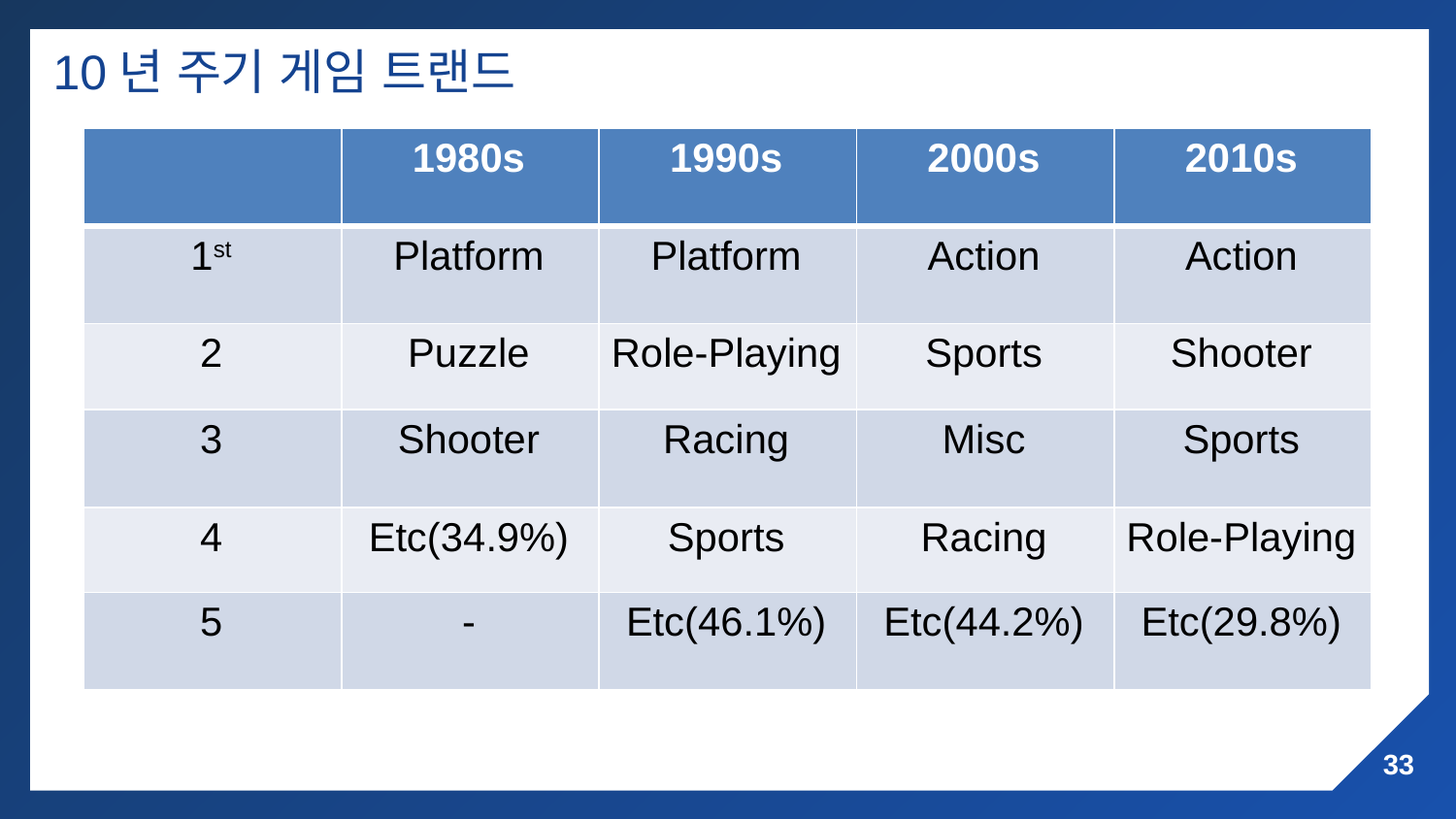

# 10년 주기 게임 트랜드
|  | 1980s | 1990s | 2000s | 2010s |
| --- | --- | --- | --- | --- |
| 1st | Platform | Platform | Action | Action |
| 2 | Puzzle | Role-Playing | Sports | Shooter |
| 3 | Shooter | Racing | Misc | Sports |
| 4 | Etc(34.9%) | Sports | Racing | Role-Playing |
| 5 | - | Etc(46.1%) | Etc(44.2%) | Etc(29.8%) |
33